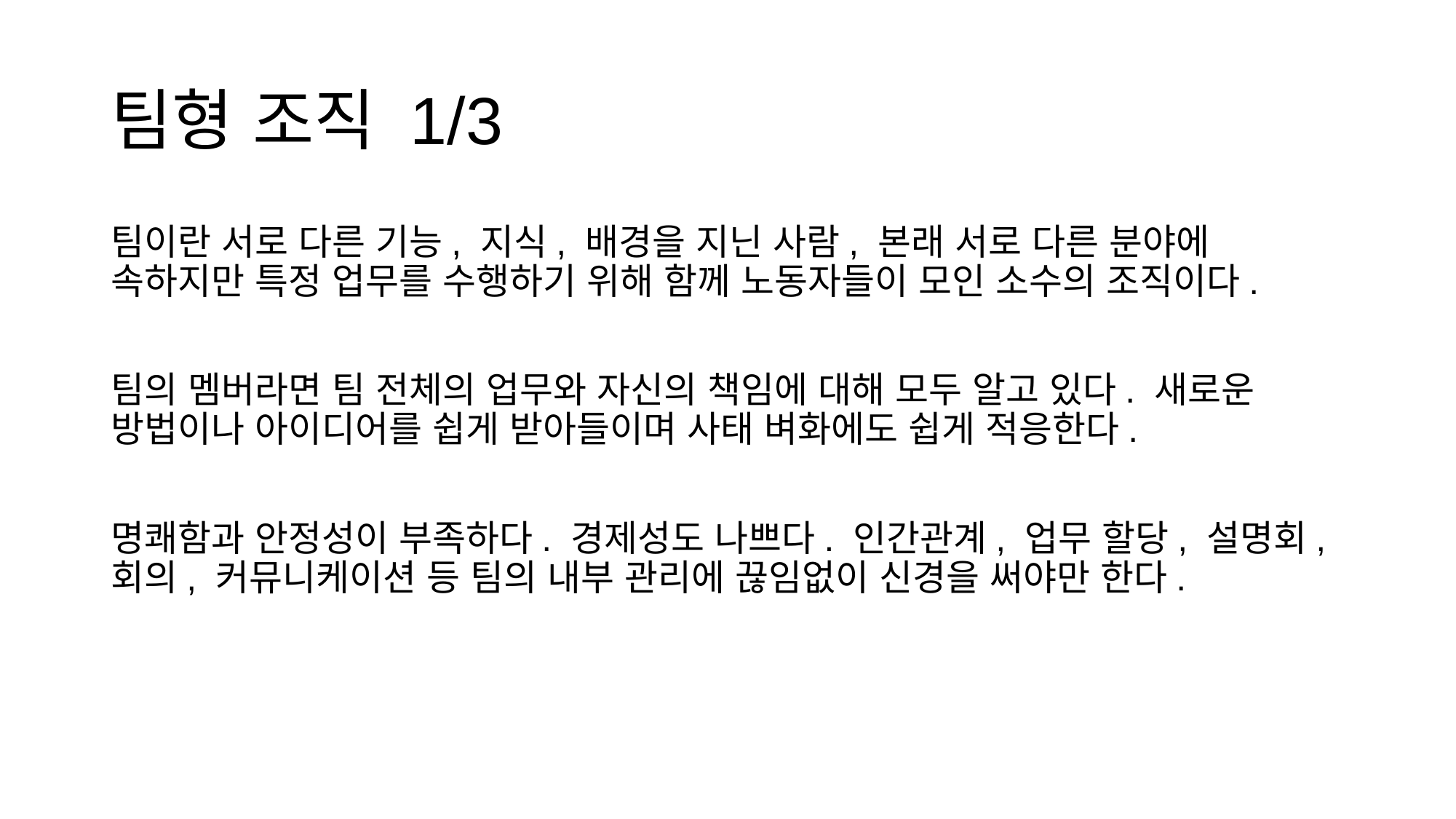

# 팀형 조직 1/3
팀이란 서로 다른 기능, 지식, 배경을 지닌 사람, 본래 서로 다른 분야에 속하지만 특정 업무를 수행하기 위해 함께 노동자들이 모인 소수의 조직이다.

팀의 멤버라면 팀 전체의 업무와 자신의 책임에 대해 모두 알고 있다. 새로운 방법이나 아이디어를 쉽게 받아들이며 사태 벼화에도 쉽게 적응한다.

명쾌함과 안정성이 부족하다. 경제성도 나쁘다. 인간관계, 업무 할당, 설명회, 회의, 커뮤니케이션 등 팀의 내부 관리에 끊임없이 신경을 써야만 한다.